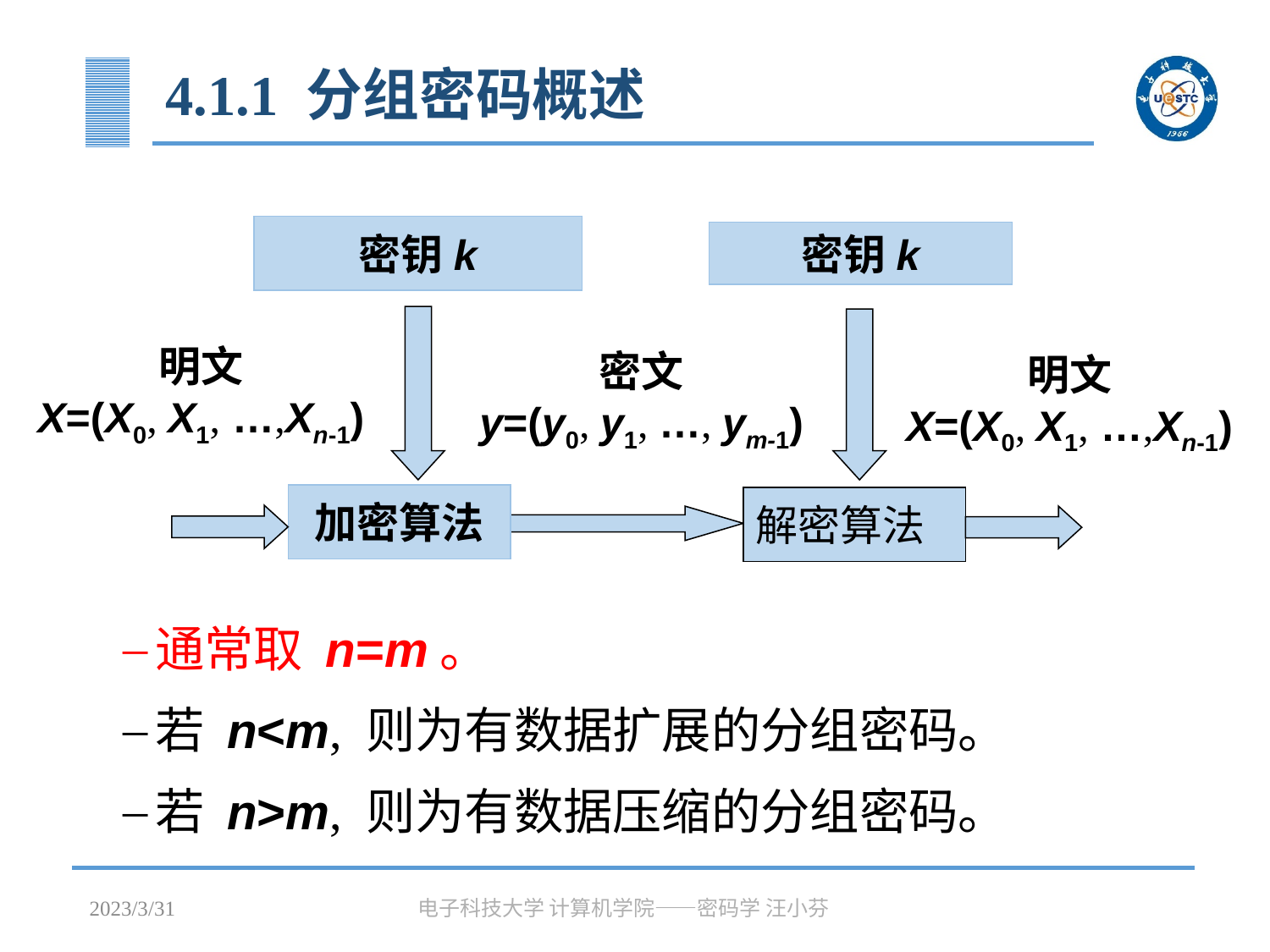

# 4.1.1 分组密码概述
密钥k
密钥k
明文
X=(X0, X1, …,Xn-1)
明文
X=(X0, X1, …,Xn-1)
密文
y=(y0, y1, …, ym-1)

加密算法
解密算法

通常取 n=m。
若 n<m, 则为有数据扩展的分组密码。
若 n>m, 则为有数据压缩的分组密码。

2023/3/31
电子科技大学 计算机学院——密码学 汪小芬